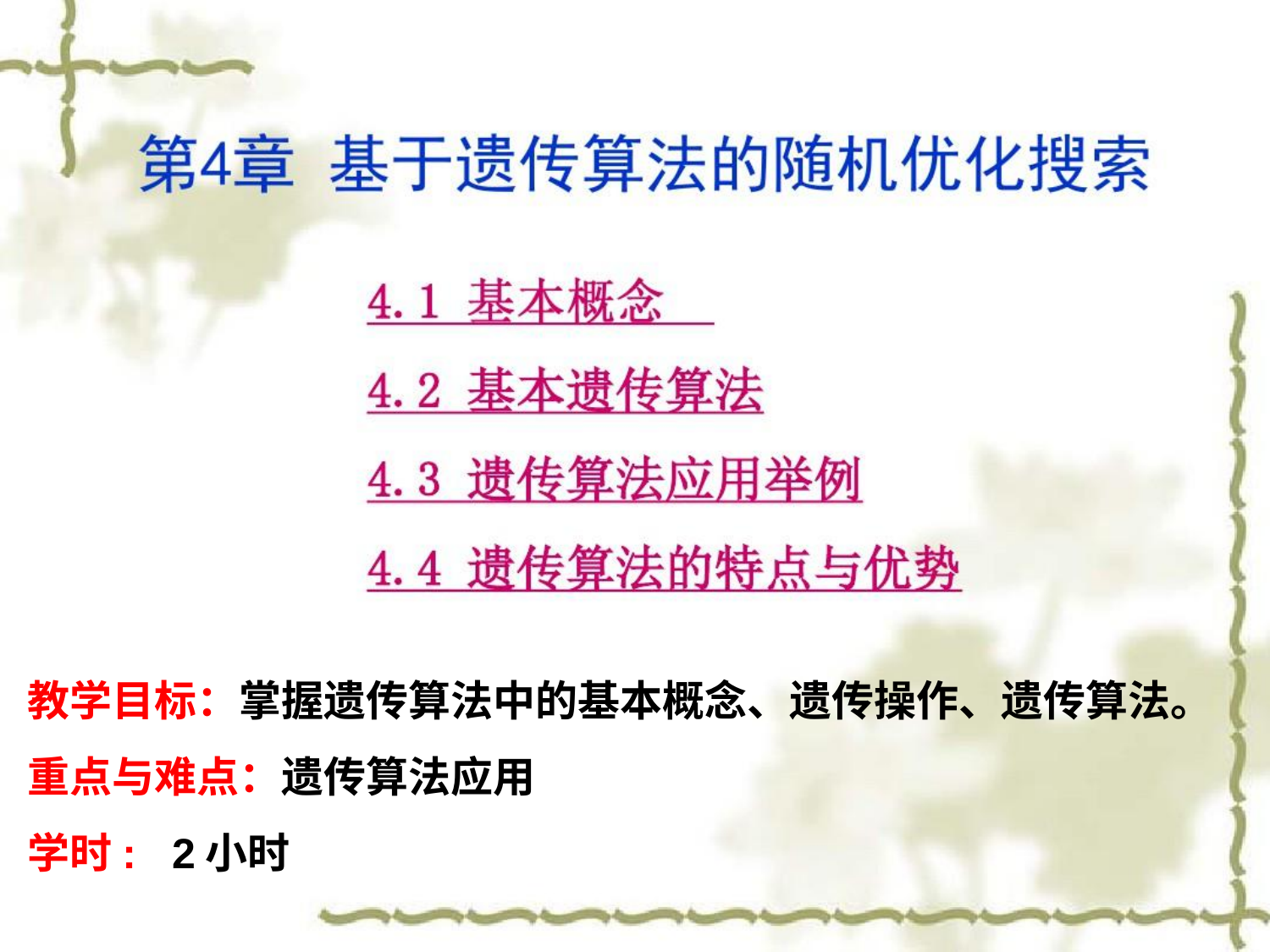

教学目标：掌握遗传算法中的基本概念、遗传操作、遗传算法。
重点与难点：遗传算法应用
学时:   2小时